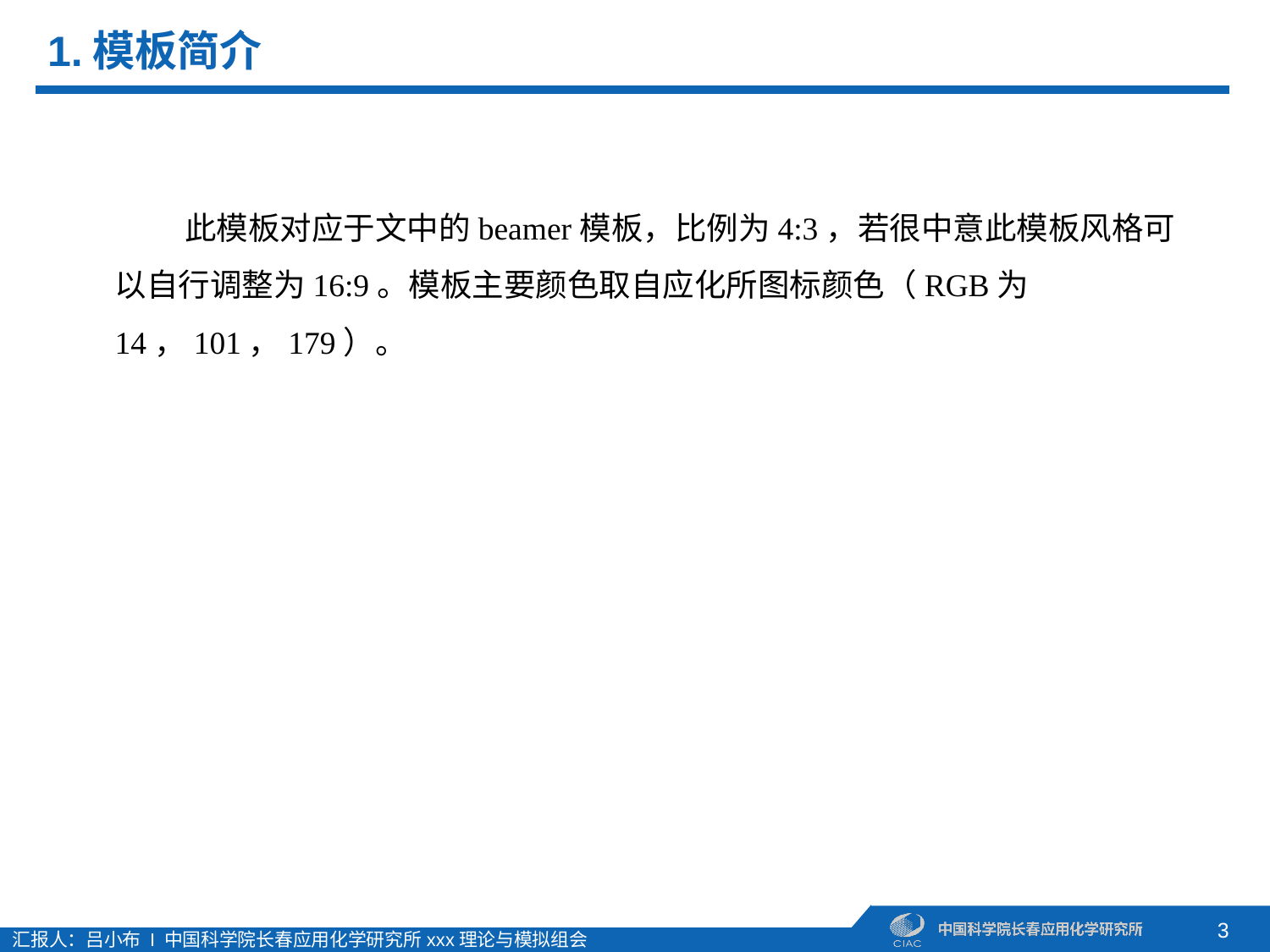

1.模板简介
此模板对应于文中的beamer模板，比例为4:3，若很中意此模板风格可以自行调整为16:9。模板主要颜色取自应化所图标颜色（RGB为14，101，179）。

3